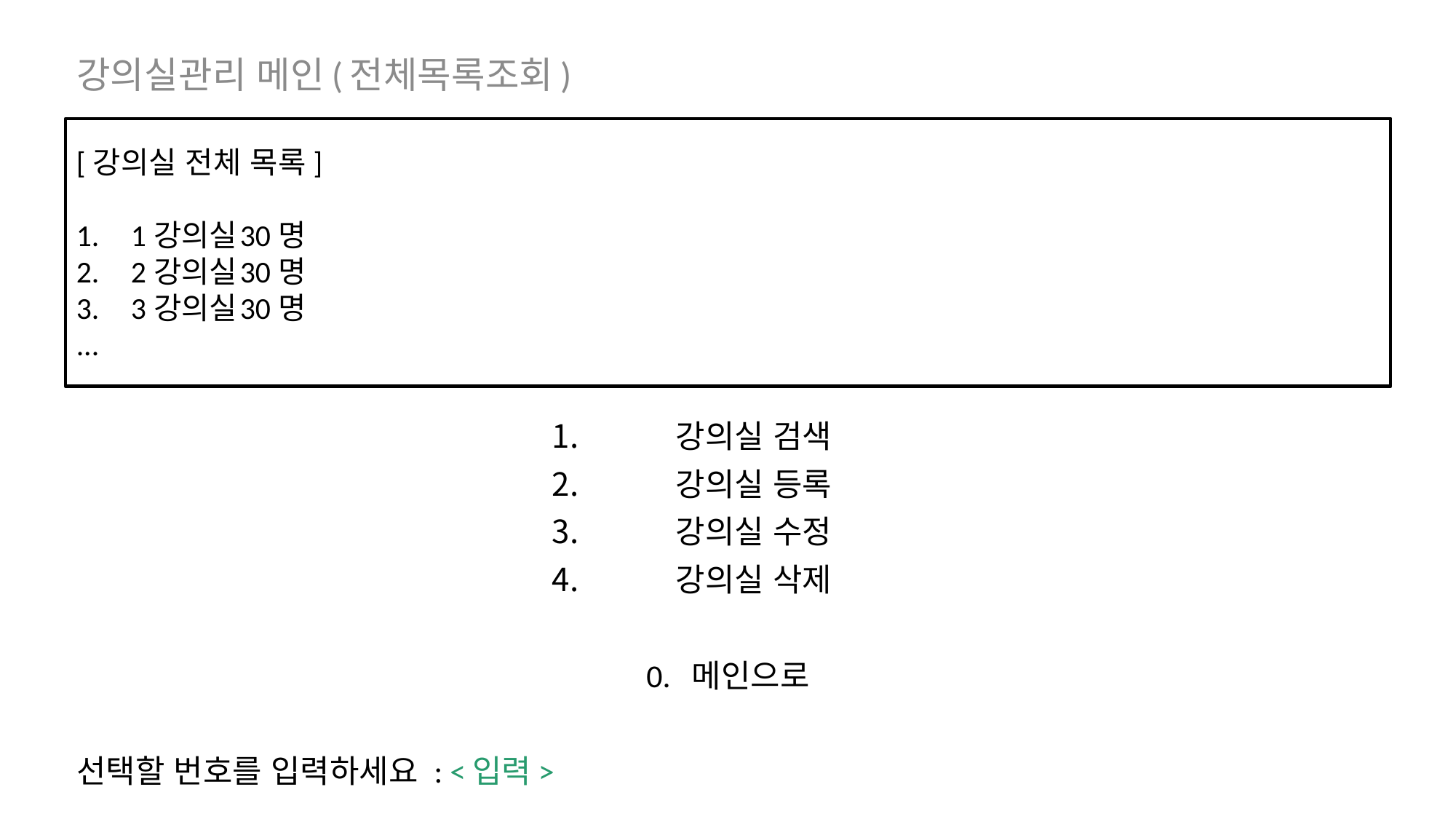

강의실관리 메인(전체목록조회)
[강의실 전체 목록]

1강의실	30명
2강의실	30명
3강의실	30명
...
강의실 검색
강의실 등록
강의실 수정
강의실 삭제

0.  메인으로

선택할 번호를 입력하세요 : <입력>